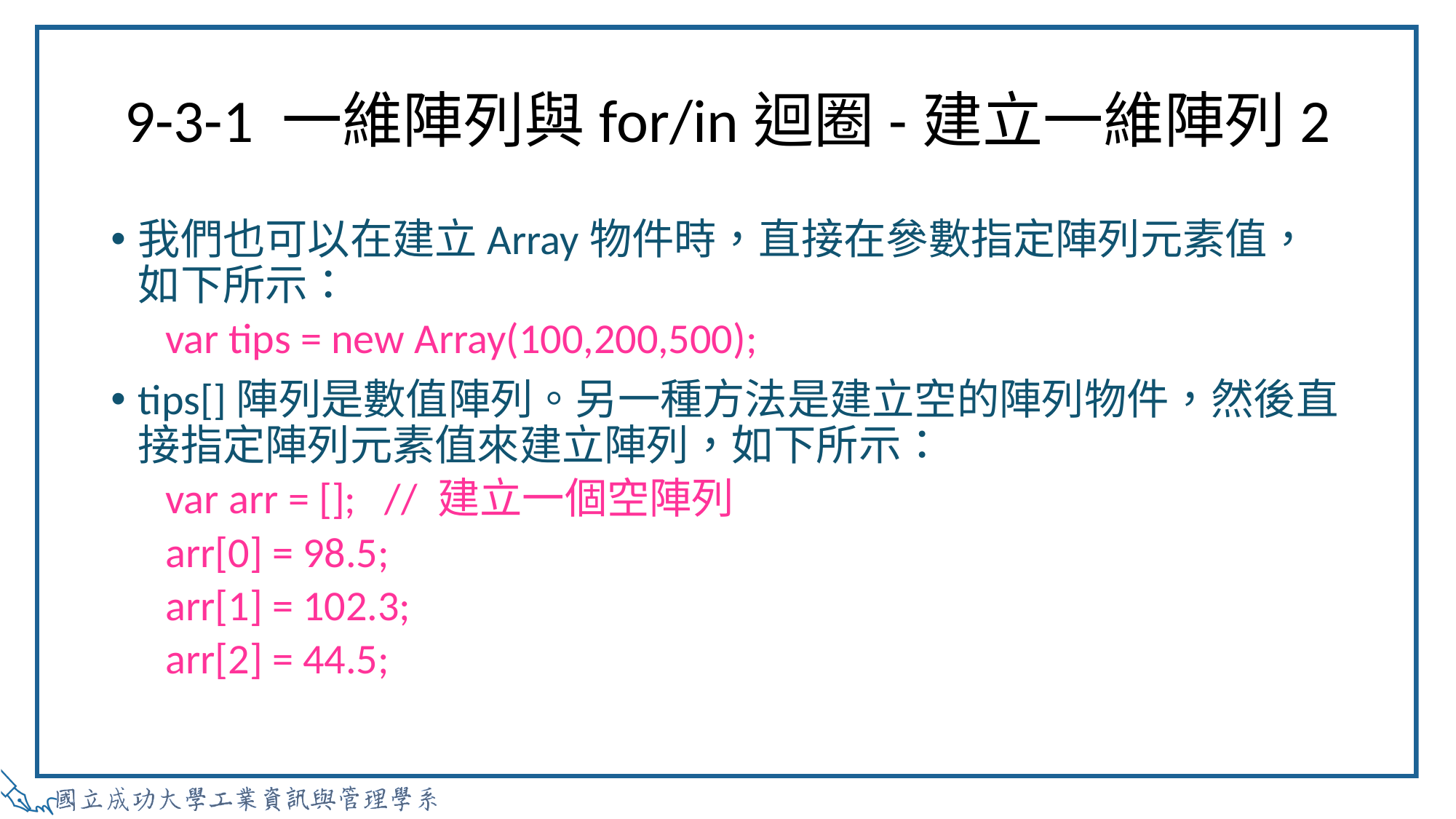

# 9-3-1 一維陣列與for/in迴圈-建立一維陣列2
我們也可以在建立Array物件時，直接在參數指定陣列元素值，如下所示：
var tips = new Array(100,200,500);
tips[]陣列是數值陣列。另一種方法是建立空的陣列物件，然後直接指定陣列元素值來建立陣列，如下所示：
var arr = [];   // 建立一個空陣列
arr[0] = 98.5;
arr[1] = 102.3;
arr[2] = 44.5;